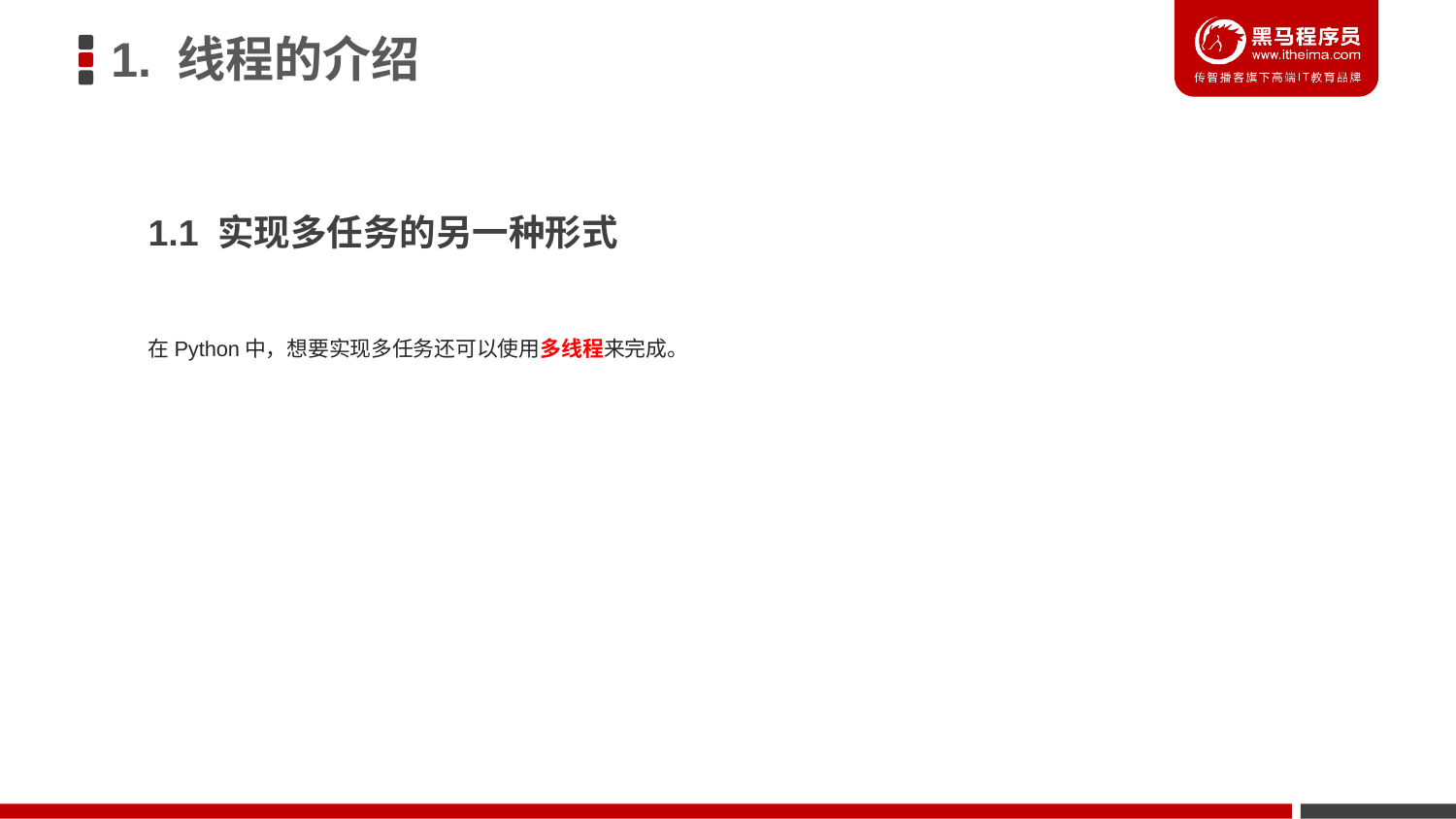

1. 线程的介绍
1.1 实现多任务的另一种形式
在Python中，想要实现多任务还可以使用多线程来完成。